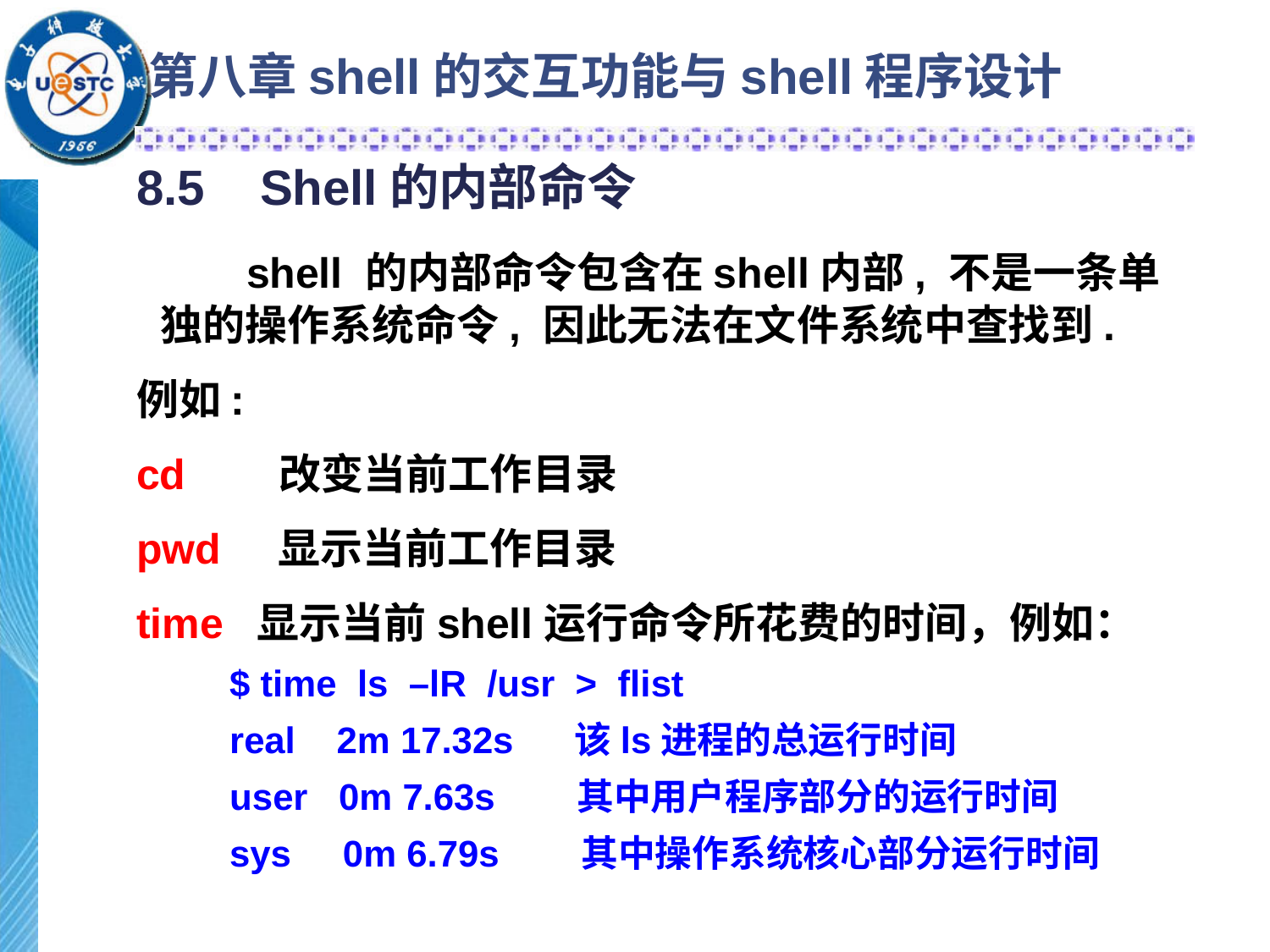

# 第八章shell的交互功能与shell程序设计
8.5    Shell的内部命令
        shell 的内部命令包含在shell内部, 不是一条单独的操作系统命令, 因此无法在文件系统中查找到.
例如:
cd       改变当前工作目录
pwd    显示当前工作目录
time  显示当前shell运行命令所花费的时间，例如：
         $ time  ls  –lR  /usr  >  flist
         real    2m 17.32s     该ls进程的总运行时间
         user   0m 7.63s       其中用户程序部分的运行时间
         sys     0m 6.79s       其中操作系统核心部分运行时间